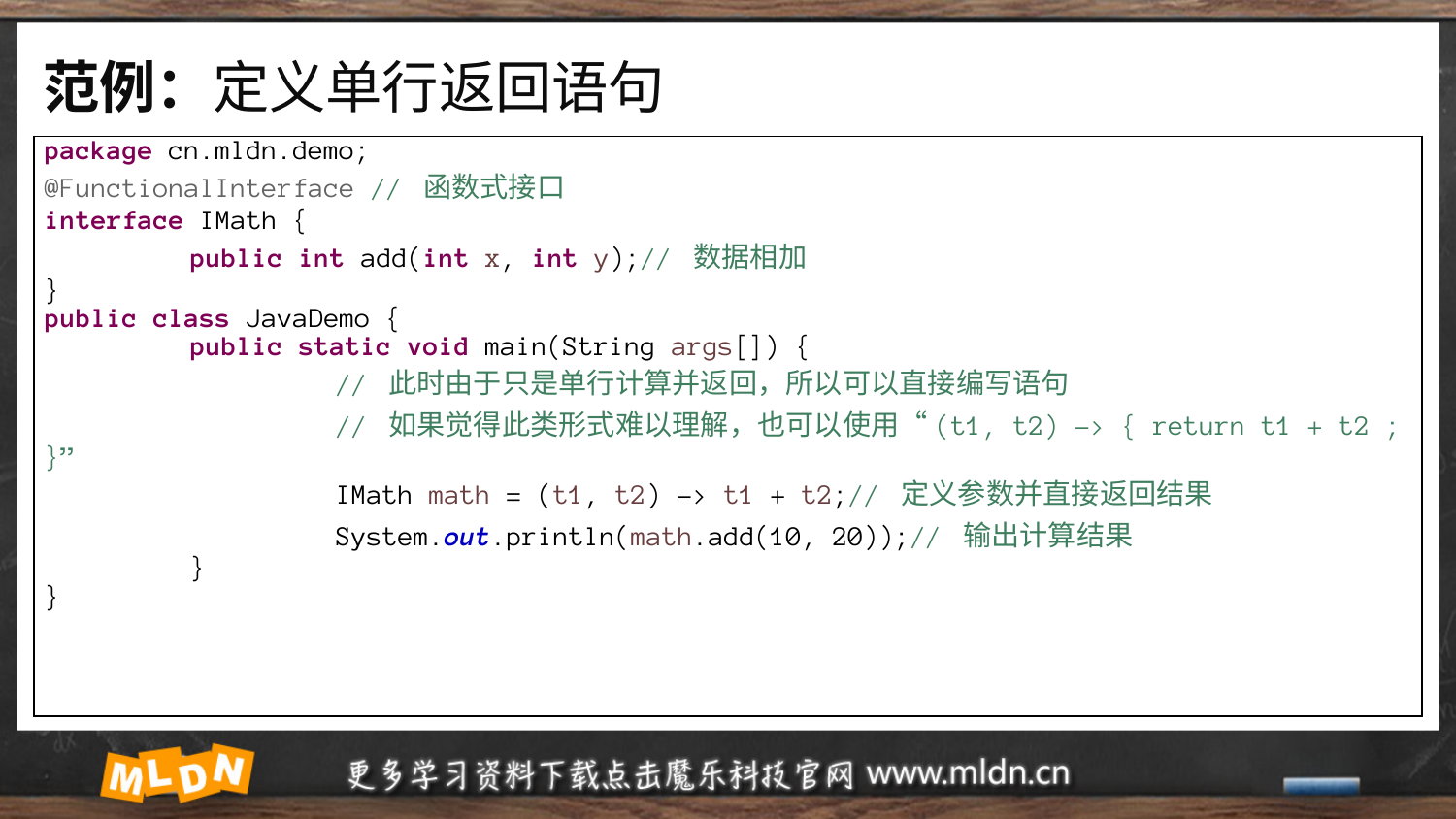

# 范例：定义单行返回语句
| package cn.mldn.demo; @FunctionalInterface // 函数式接口 interface IMath { public int add(int x, int y);// 数据相加 } public class JavaDemo { public static void main(String args[]) { // 此时由于只是单行计算并返回，所以可以直接编写语句 // 如果觉得此类形式难以理解，也可以使用“(t1, t2) -> { return t1 + t2 ; }” IMath math = (t1, t2) -> t1 + t2;// 定义参数并直接返回结果 System.out.println(math.add(10, 20));// 输出计算结果 } } |
| --- |